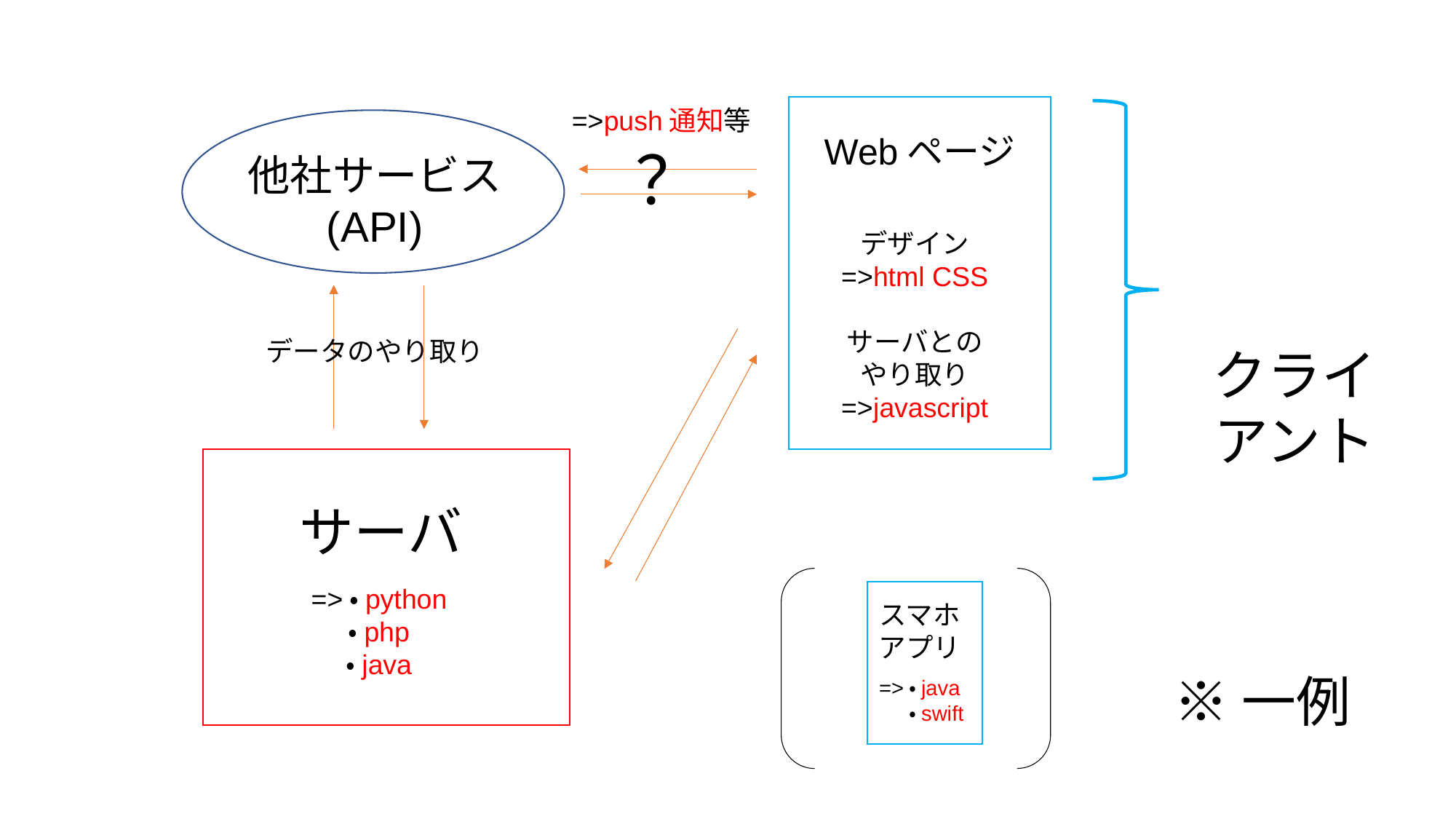

=>push通知等

Webページ
？
他社サービス
(API)
デザイン
=>html CSS

サーバとの
やり取り
=>javascript
データのやり取り
クライ
アント

サーバ

=>・python
・php
・java

スマホ
アプリ
※一例
=>・java
      ・swift